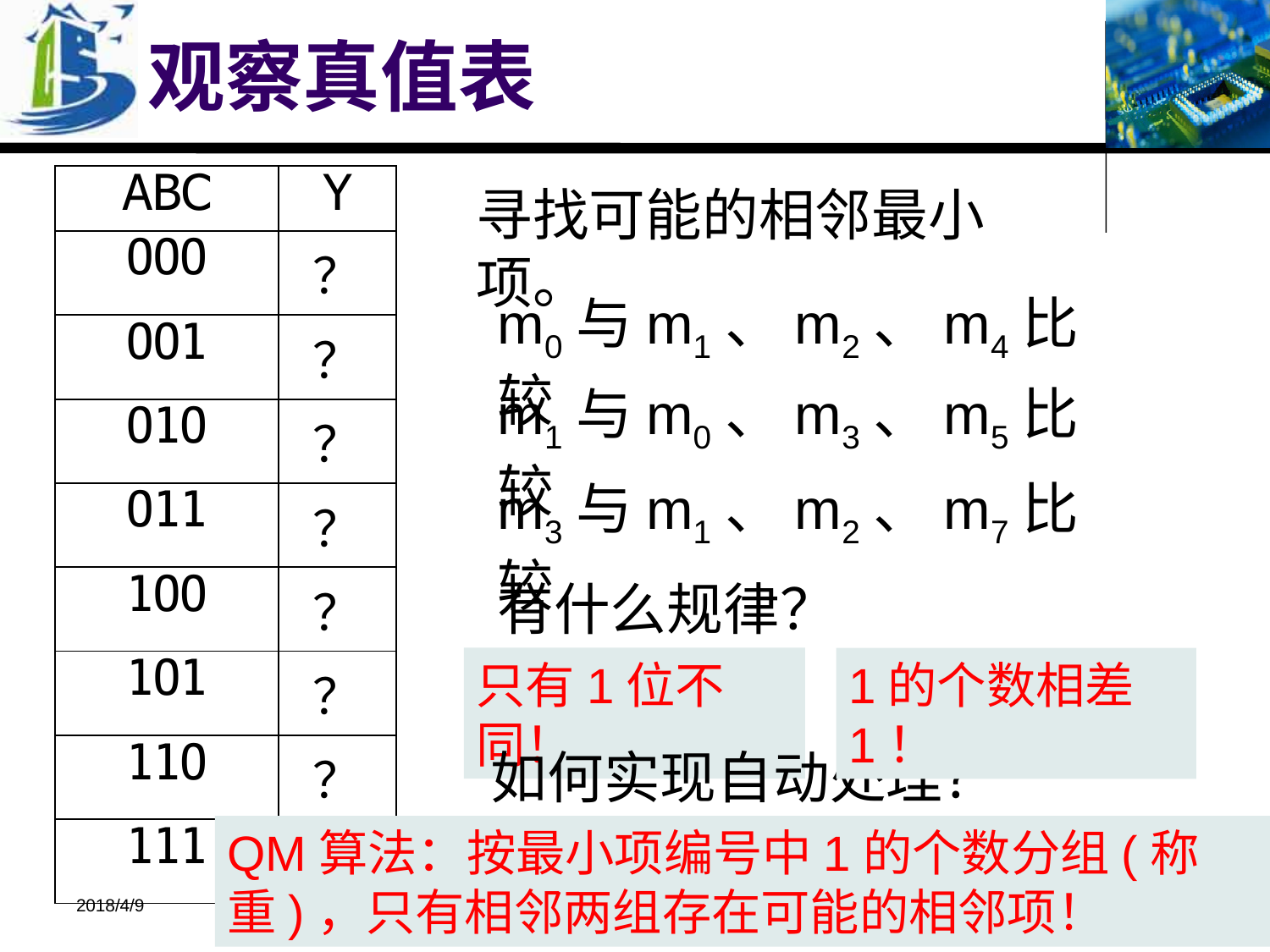

观察真值表
| ABC | Y |
| --- | --- |
| 000 | ？ |
| 001 | ？ |
| 010 | ？ |
| 011 | ？ |
| 100 | ？ |
| 101 | ？ |
| 110 | ？ |
| 111 | ？ |
寻找可能的相邻最小项。
m0与m1、m2、m4比较
m1与m0、m3、m5比较
m3与m1、m2、m7比较
有什么规律？
只有1位不同！
1的个数相差1！
如何实现自动处理？
QM算法：按最小项编号中1的个数分组(称重)，只有相邻两组存在可能的相邻项！
2018/4/9
第4章第2讲
24